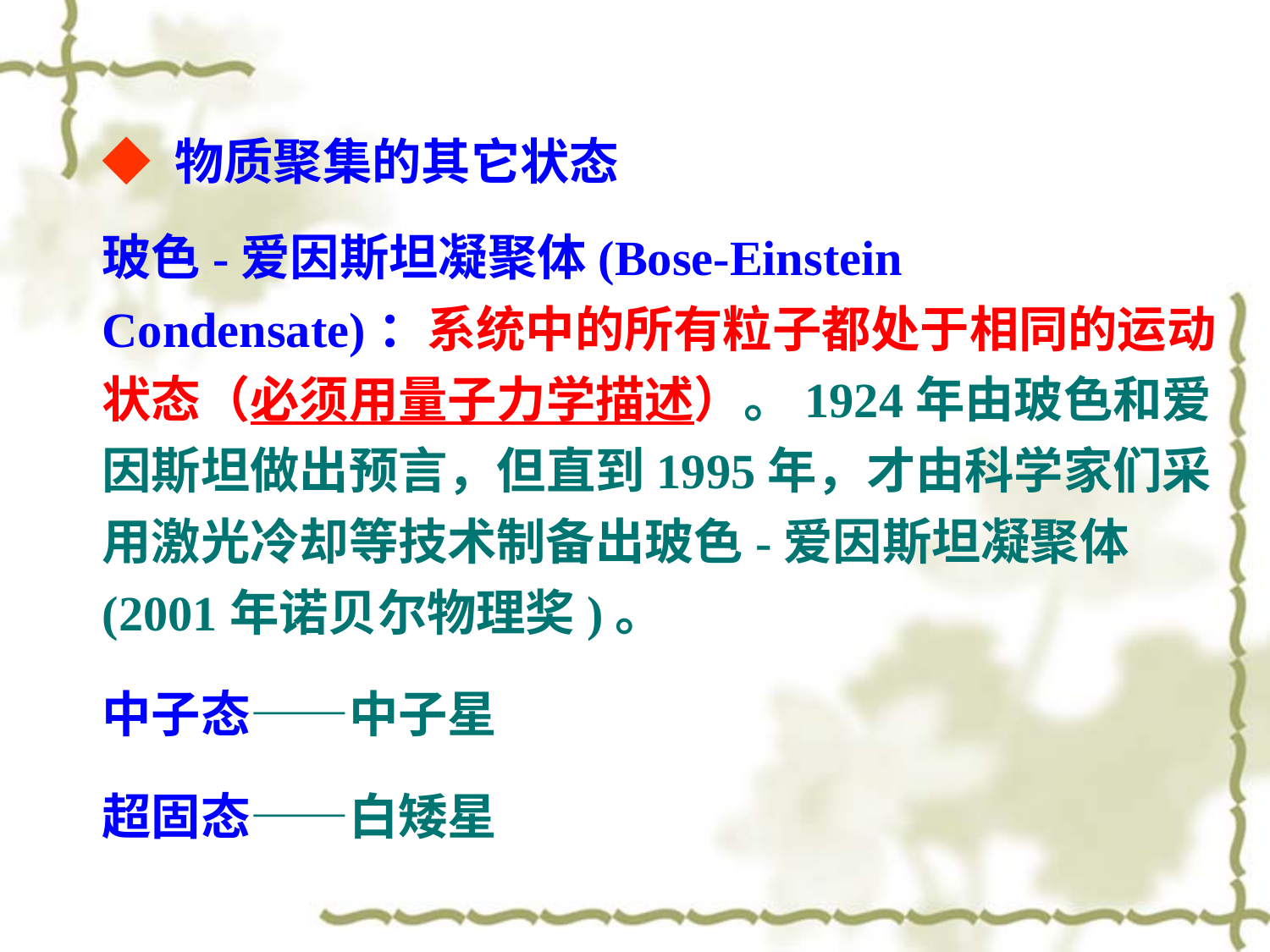

◆ 物质聚集的其它状态
玻色-爱因斯坦凝聚体(Bose-Einstein Condensate)：系统中的所有粒子都处于相同的运动状态（必须用量子力学描述）。1924年由玻色和爱因斯坦做出预言，但直到1995年，才由科学家们采用激光冷却等技术制备出玻色-爱因斯坦凝聚体(2001年诺贝尔物理奖)。
中子态——中子星
超固态——白矮星